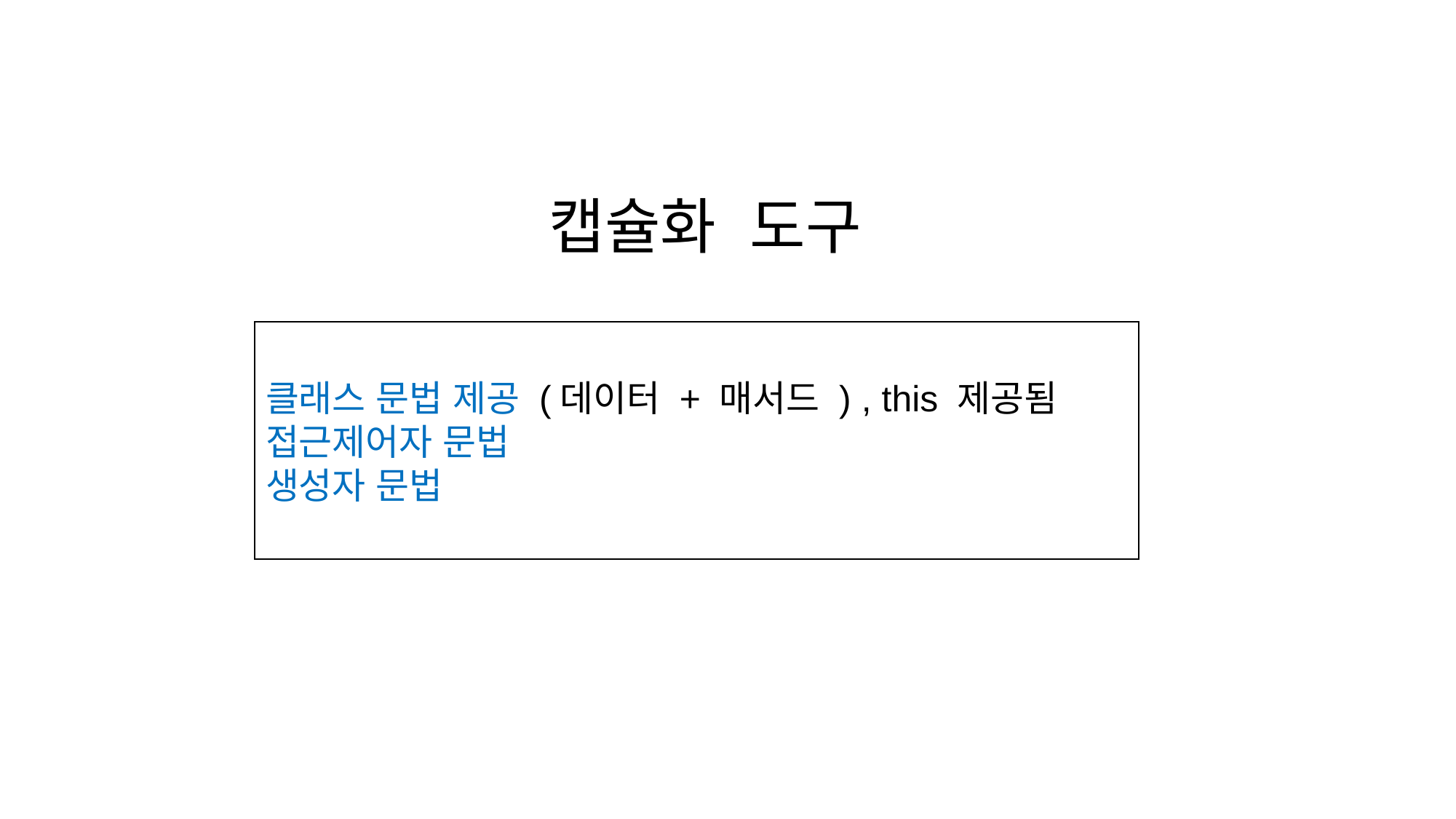

캡슐화  도구
클래스 문법 제공 (데이터 + 매서드 ) , this 제공됨
접근제어자 문법
생성자 문법